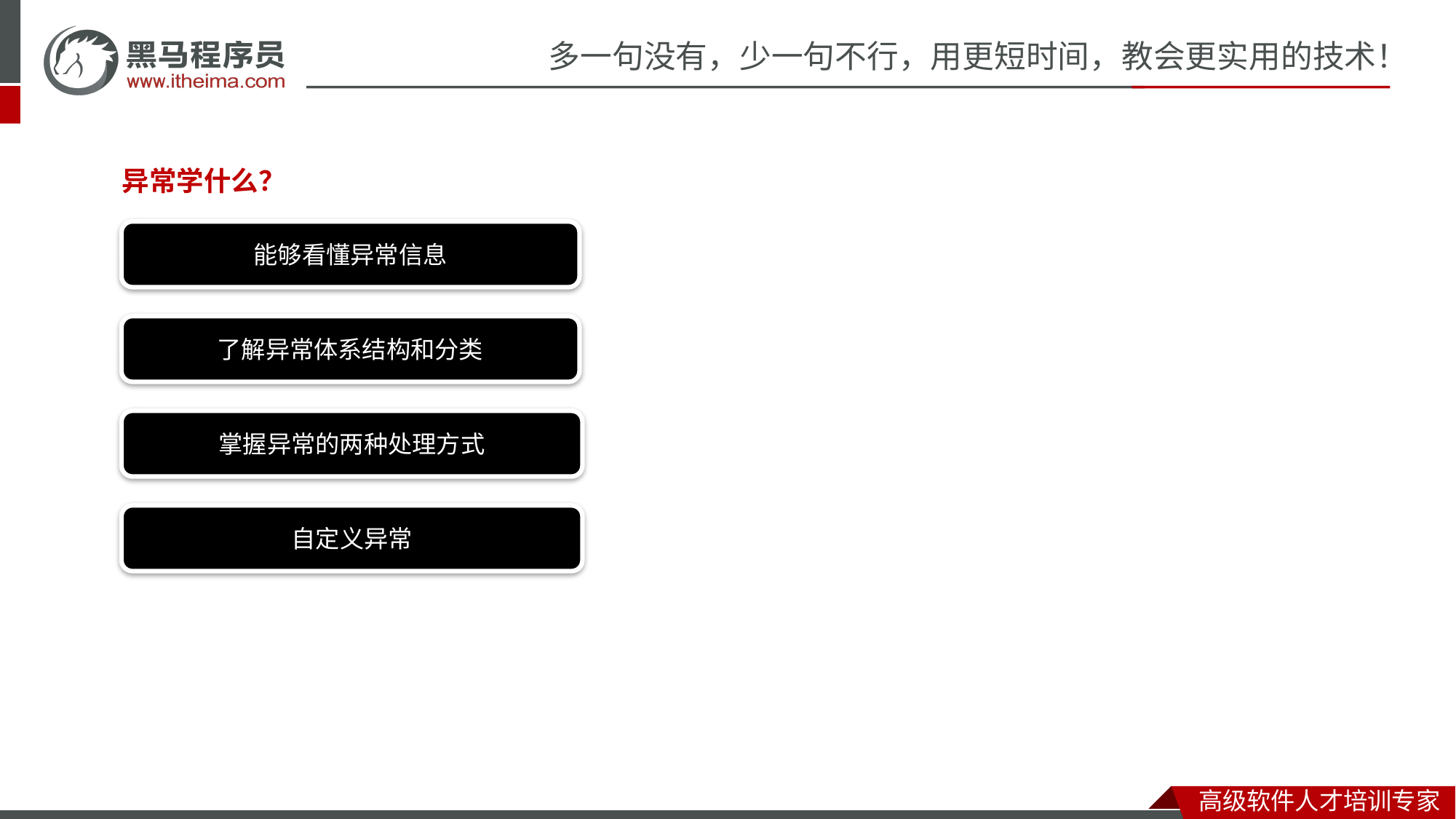

异常学什么？
能够看懂异常信息
了解异常体系结构和分类
掌握异常的两种处理方式
自定义异常